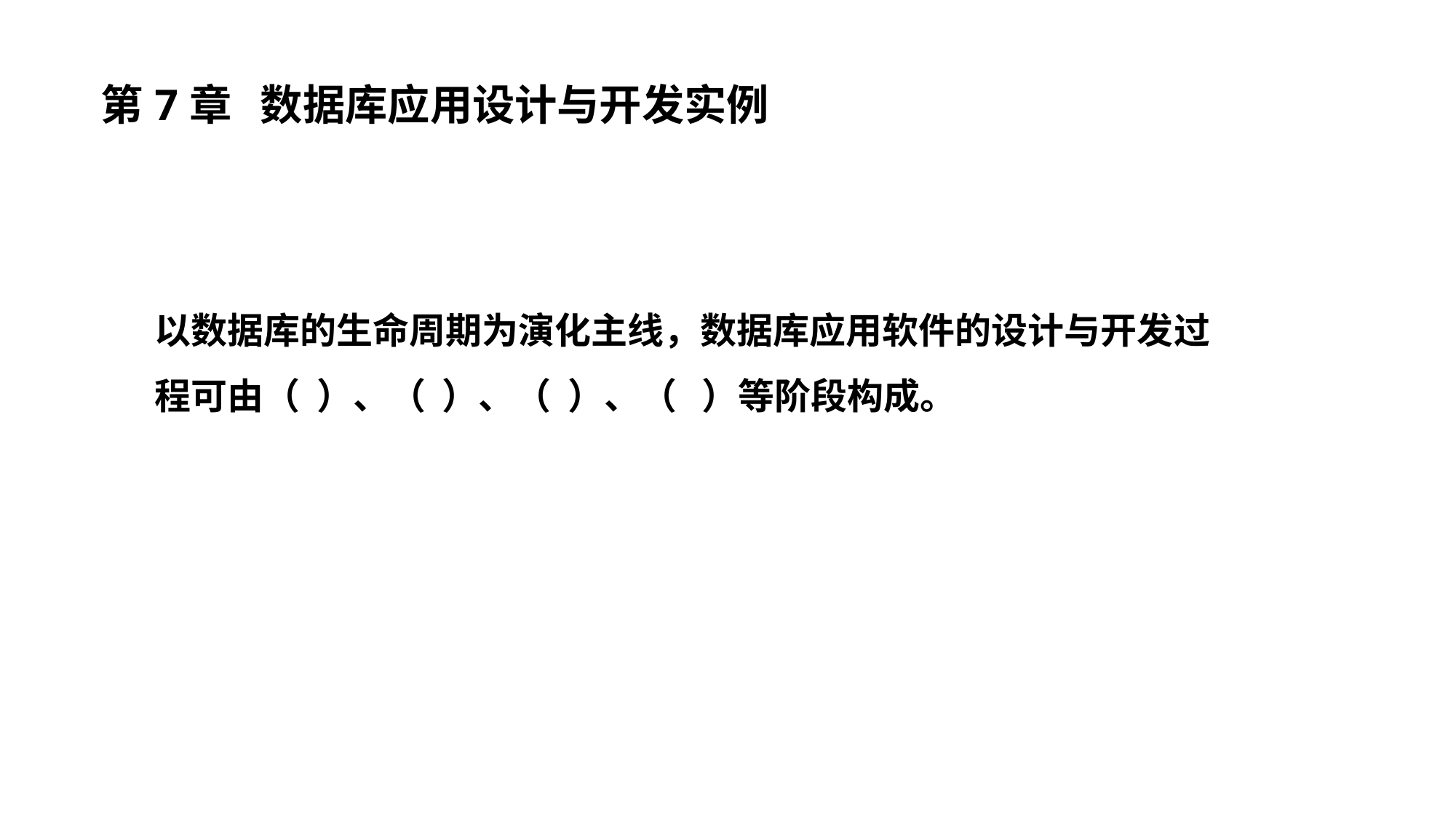

第7章   数据库应用设计与开发实例
以数据库的生命周期为演化主线，数据库应用软件的设计与开发过程可由（  ）、（  ）、（  ）、（   ）等阶段构成。